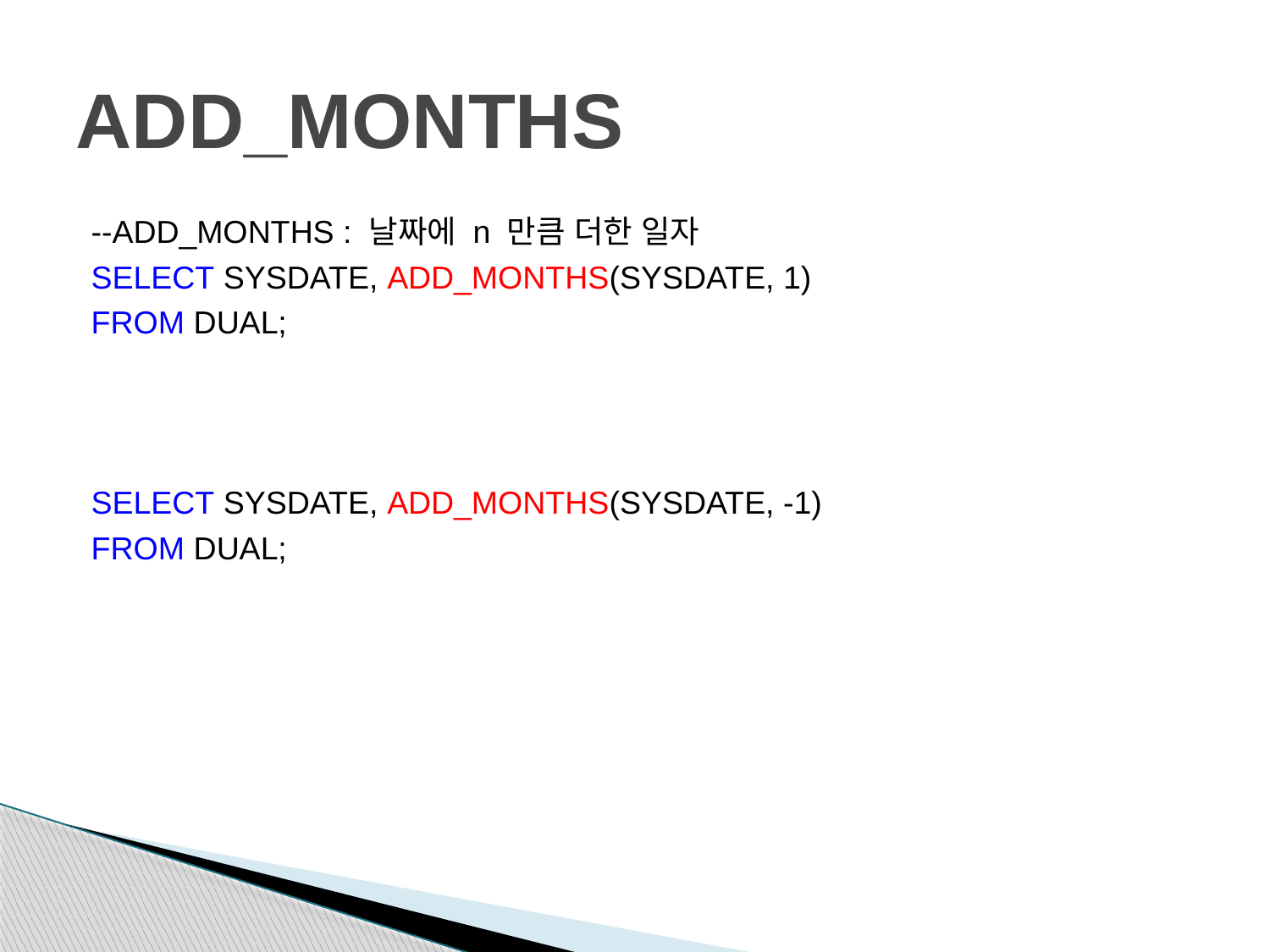

# ADD_MONTHS
--ADD_MONTHS : 날짜에 n 만큼 더한 일자
SELECT SYSDATE, ADD_MONTHS(SYSDATE, 1)
FROM DUAL;

SELECT SYSDATE, ADD_MONTHS(SYSDATE, -1)
FROM DUAL;